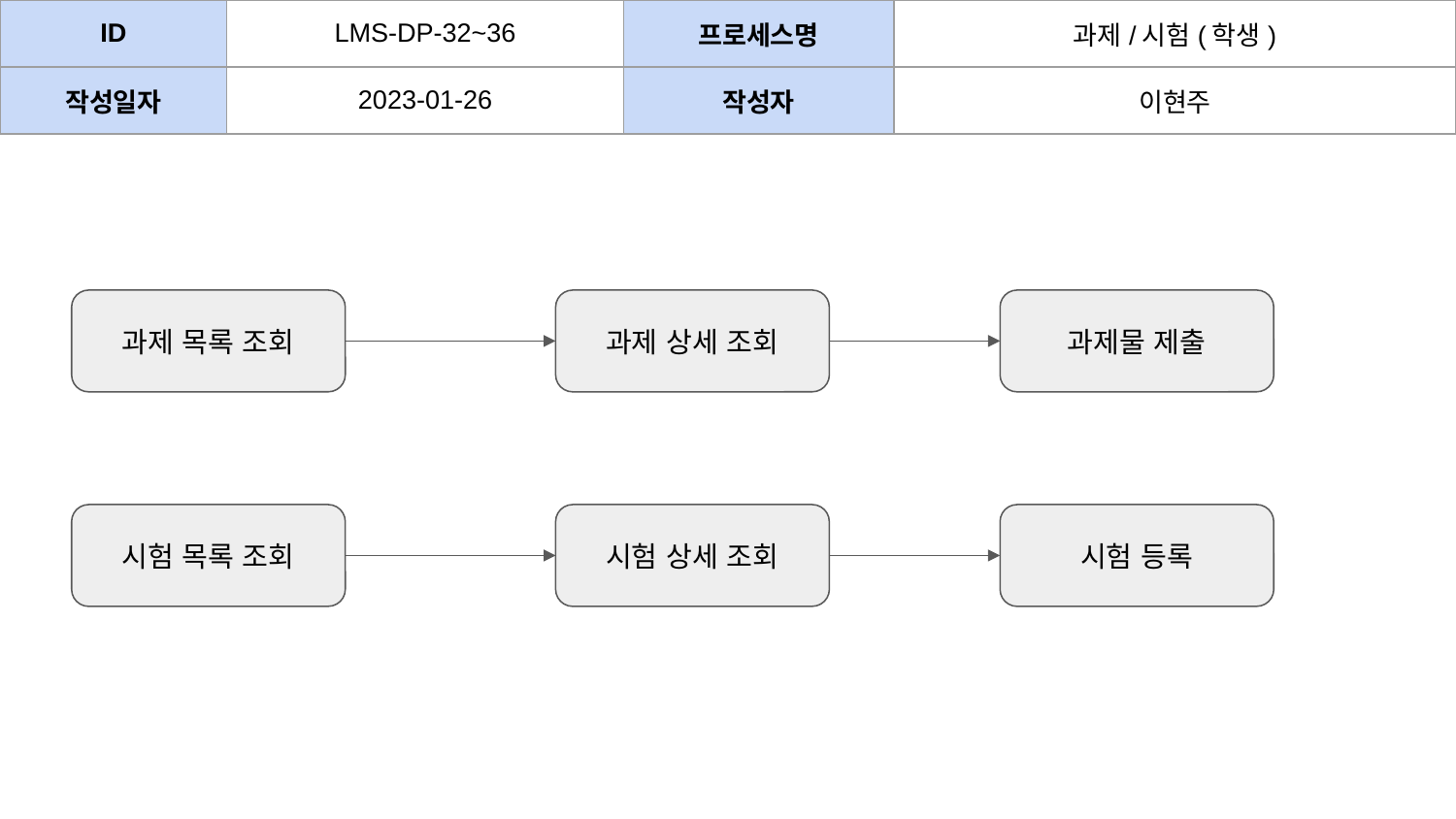

| ID | LMS-DP-32~36 | 프로세스명 | 과제/시험(학생) |  |  |
| --- | --- | --- | --- | --- | --- |
| 작성일자 | 2023-01-26 | 작성자 | 이현주 |  |  |
과제 목록 조회
과제 상세 조회
과제물 제출
시험 목록 조회
시험 상세 조회
시험 등록